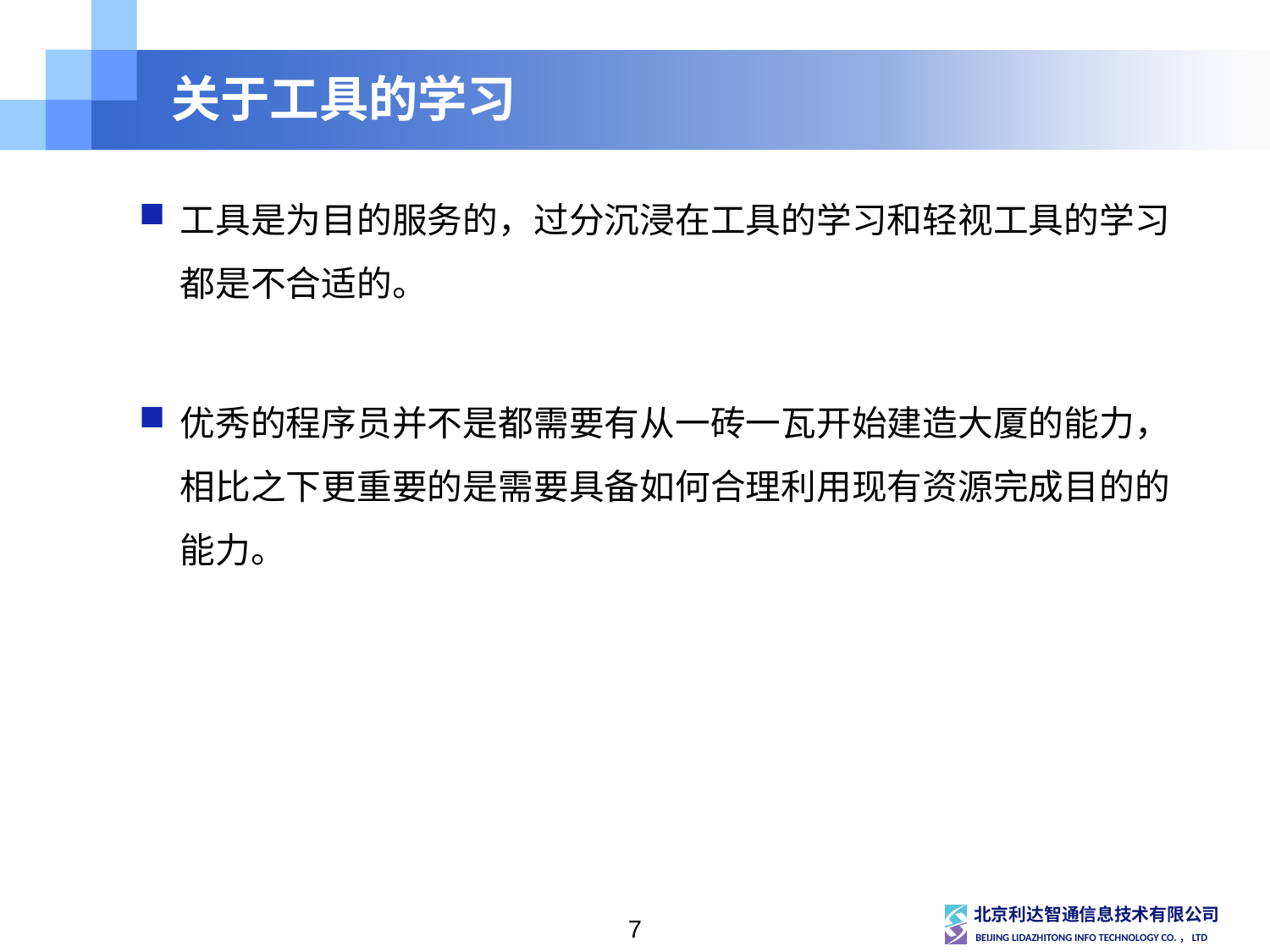

# 关于工具的学习
工具是为目的服务的，过分沉浸在工具的学习和轻视工具的学习都是不合适的。

优秀的程序员并不是都需要有从一砖一瓦开始建造大厦的能力，相比之下更重要的是需要具备如何合理利用现有资源完成目的的能力。
7